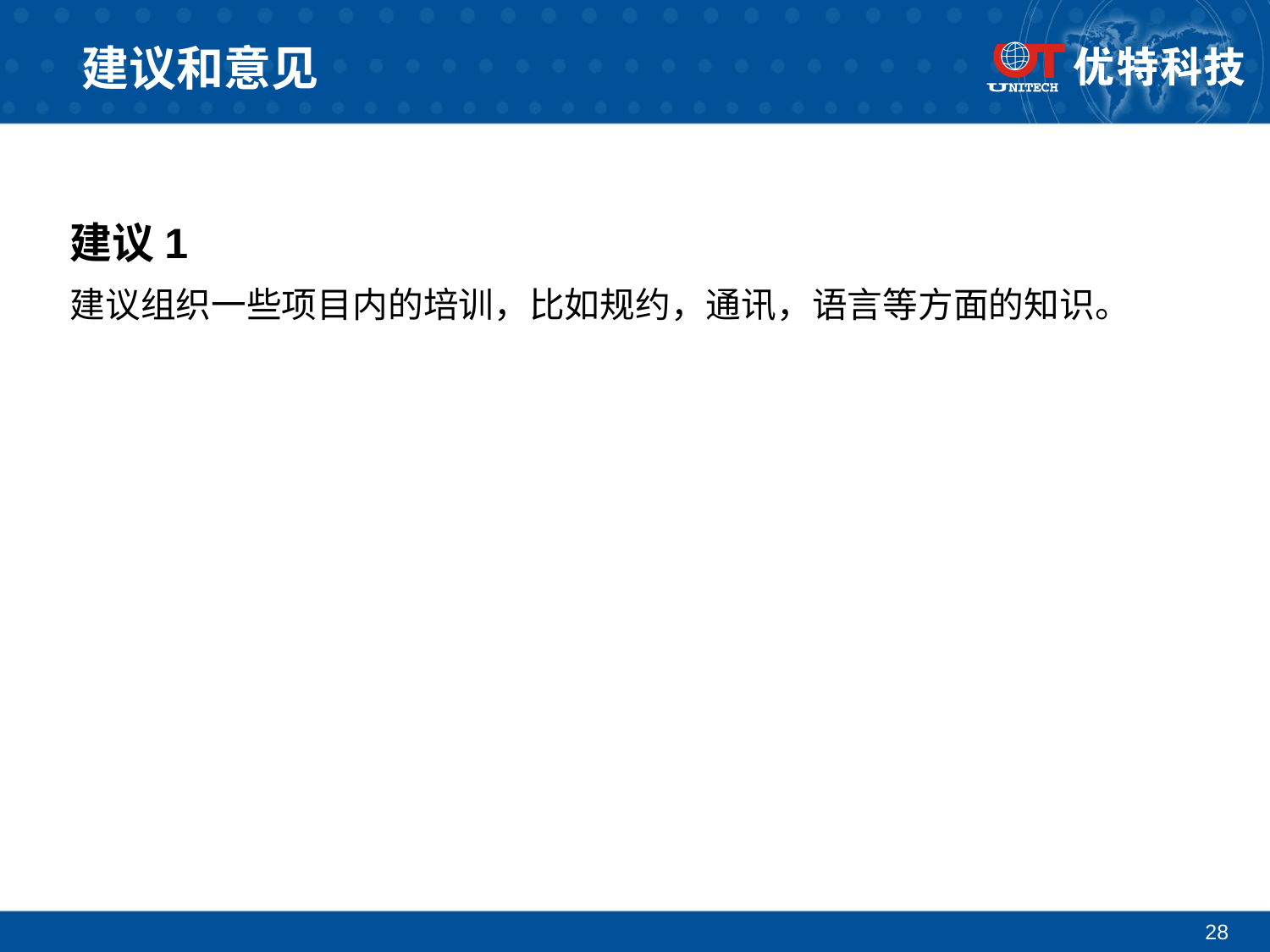

# 建议和意见
建议1
建议组织一些项目内的培训，比如规约，通讯，语言等方面的知识。
28